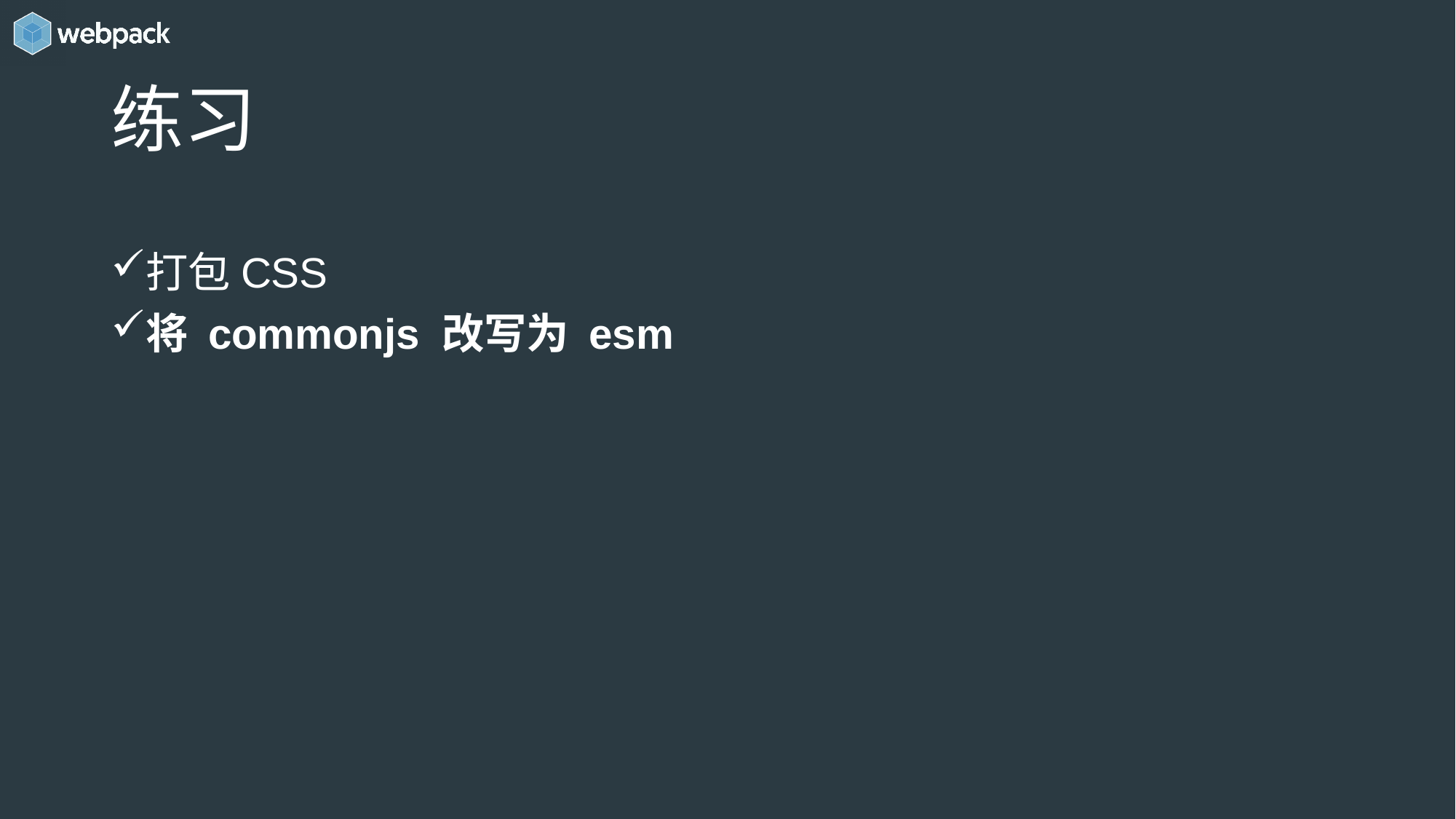

# 练习
打包CSS
将 commonjs 改写为 esm